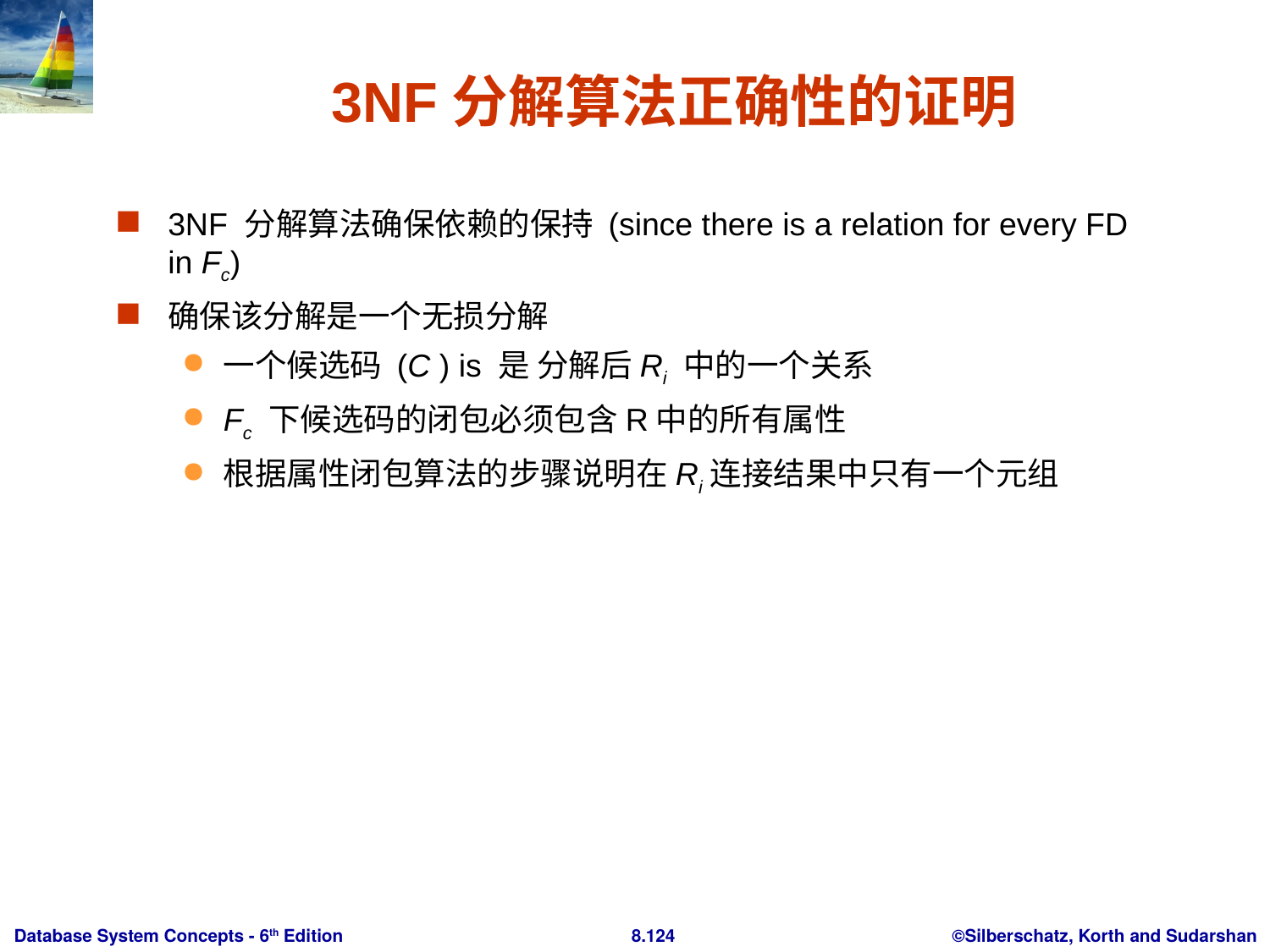

# 3NF分解算法正确性的证明
3NF 分解算法确保依赖的保持 (since there is a relation for every FD in Fc)
确保该分解是一个无损分解
一个候选码 (C ) is 是 分解后Ri 中的一个关系
Fc 下候选码的闭包必须包含R中的所有属性
根据属性闭包算法的步骤说明在Ri连接结果中只有一个元组